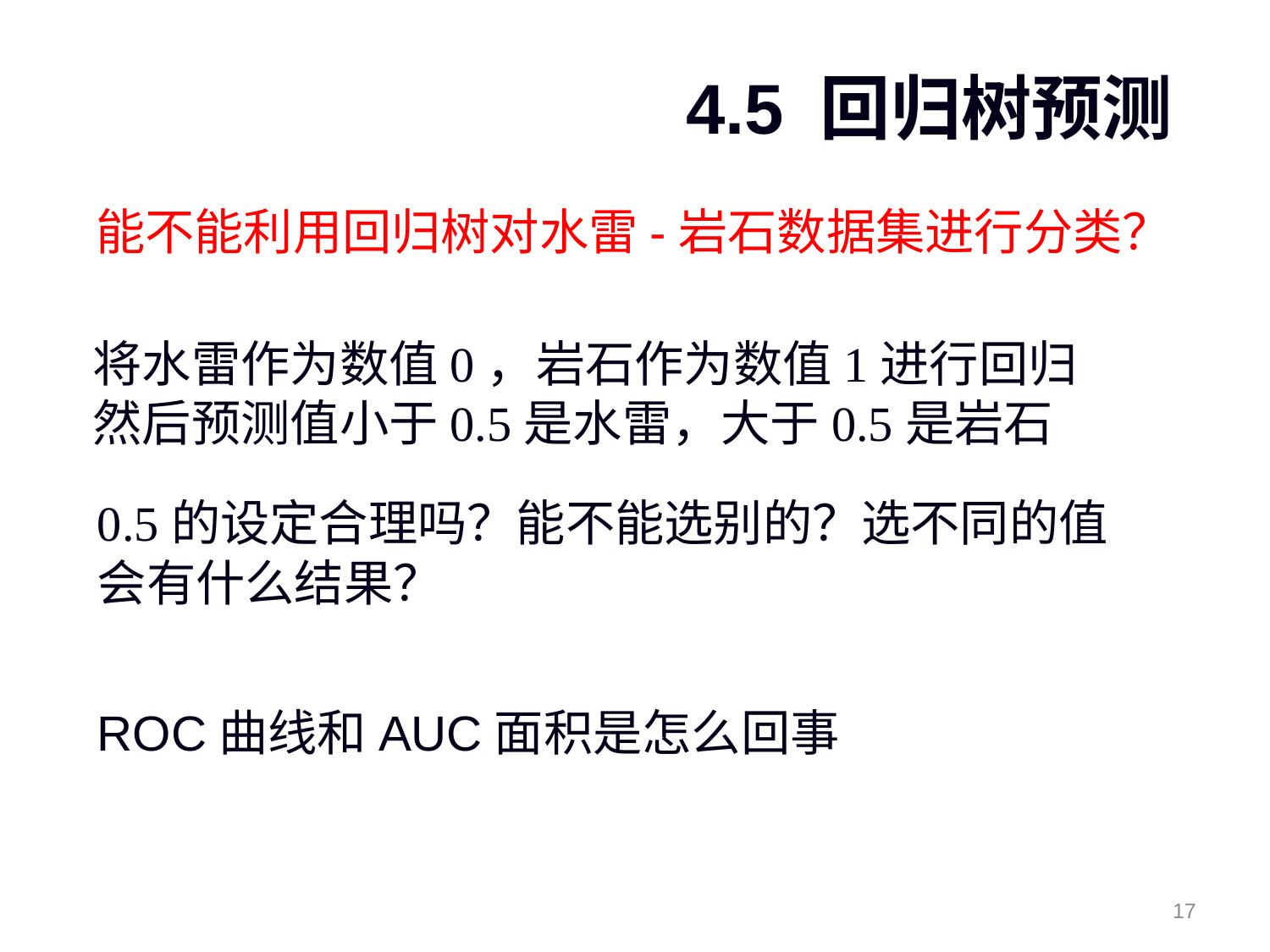

4.5 回归树预测
能不能利用回归树对水雷-岩石数据集进行分类？
将水雷作为数值0，岩石作为数值1进行回归
然后预测值小于0.5是水雷，大于0.5是岩石
0.5的设定合理吗？能不能选别的？选不同的值会有什么结果？
ROC曲线和AUC面积是怎么回事